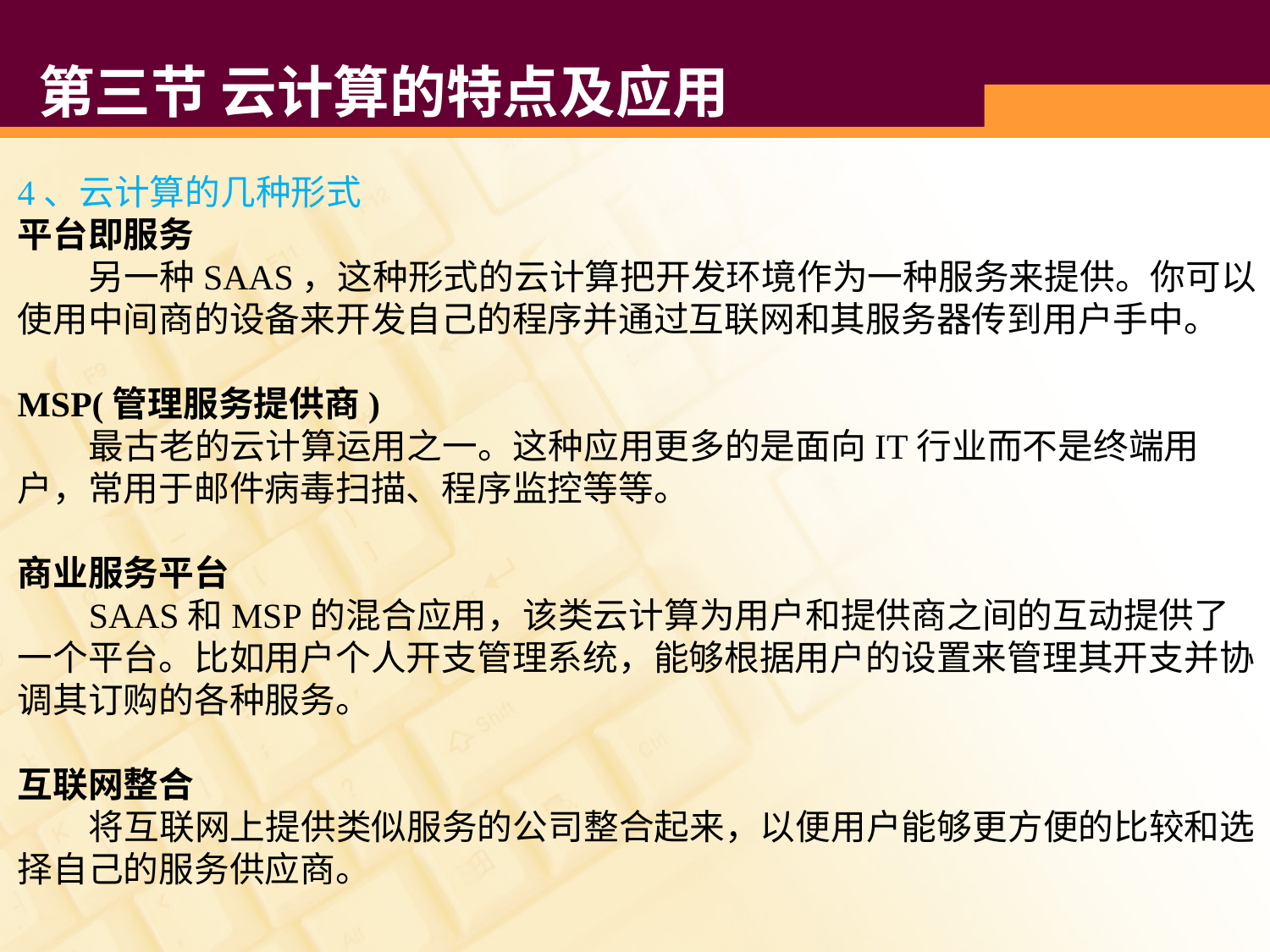

# 第三节 云计算的特点及应用
4、云计算的几种形式
平台即服务
        另一种SAAS，这种形式的云计算把开发环境作为一种服务来提供。你可以使用中间商的设备来开发自己的程序并通过互联网和其服务器传到用户手中。

MSP(管理服务提供商)
        最古老的云计算运用之一。这种应用更多的是面向IT行业而不是终端用户，常用于邮件病毒扫描、程序监控等等。

商业服务平台
        SAAS和MSP的混合应用，该类云计算为用户和提供商之间的互动提供了一个平台。比如用户个人开支管理系统，能够根据用户的设置来管理其开支并协调其订购的各种服务。

互联网整合
        将互联网上提供类似服务的公司整合起来，以便用户能够更方便的比较和选择自己的服务供应商。